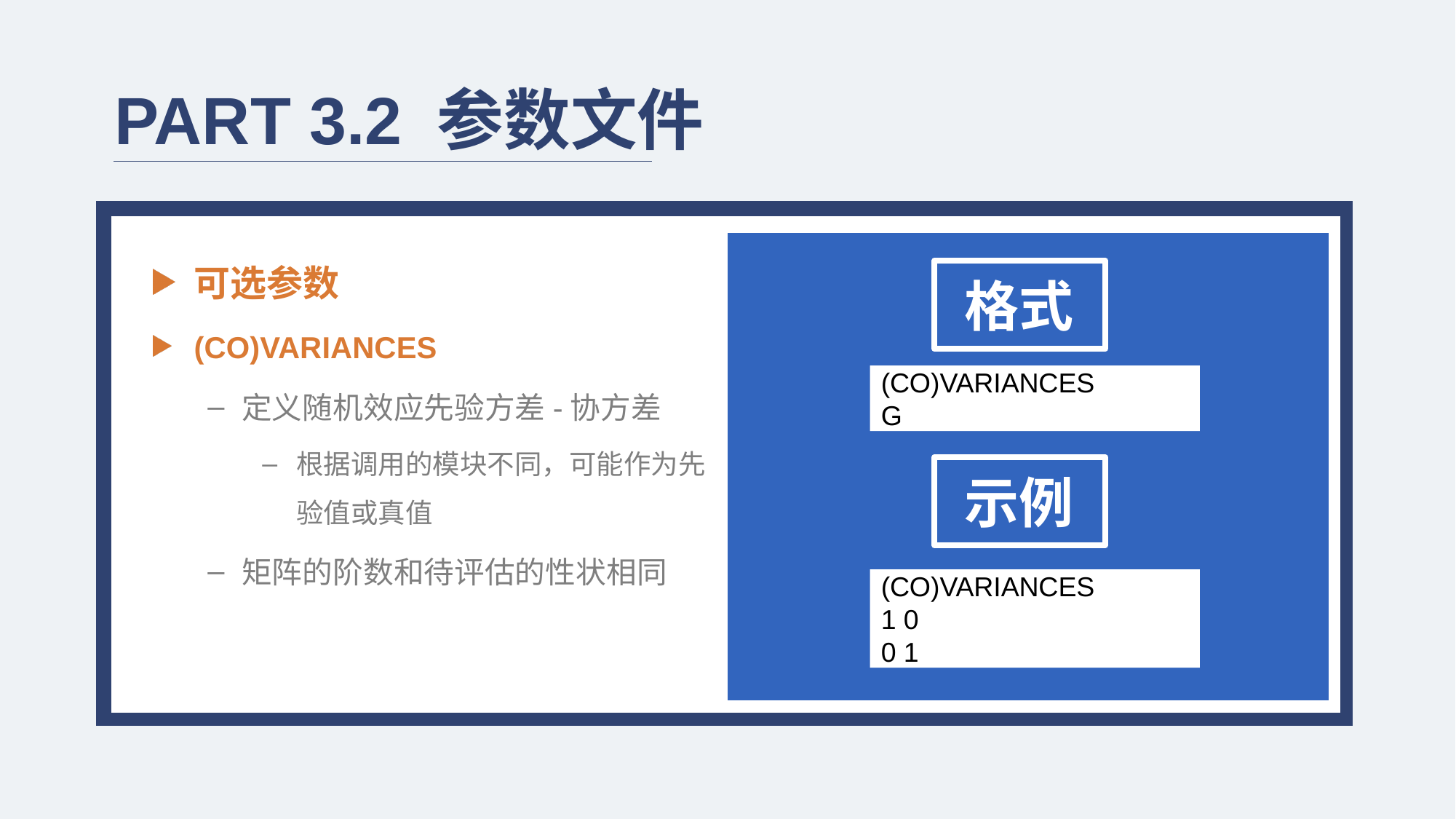

PART 3.2 参数文件

可选参数
(CO)VARIANCES
定义随机效应先验方差-协方差
根据调用的模块不同，可能作为先验值或真值
矩阵的阶数和待评估的性状相同

格式
(CO)VARIANCES
G

示例
(CO)VARIANCES
1 0
0 1